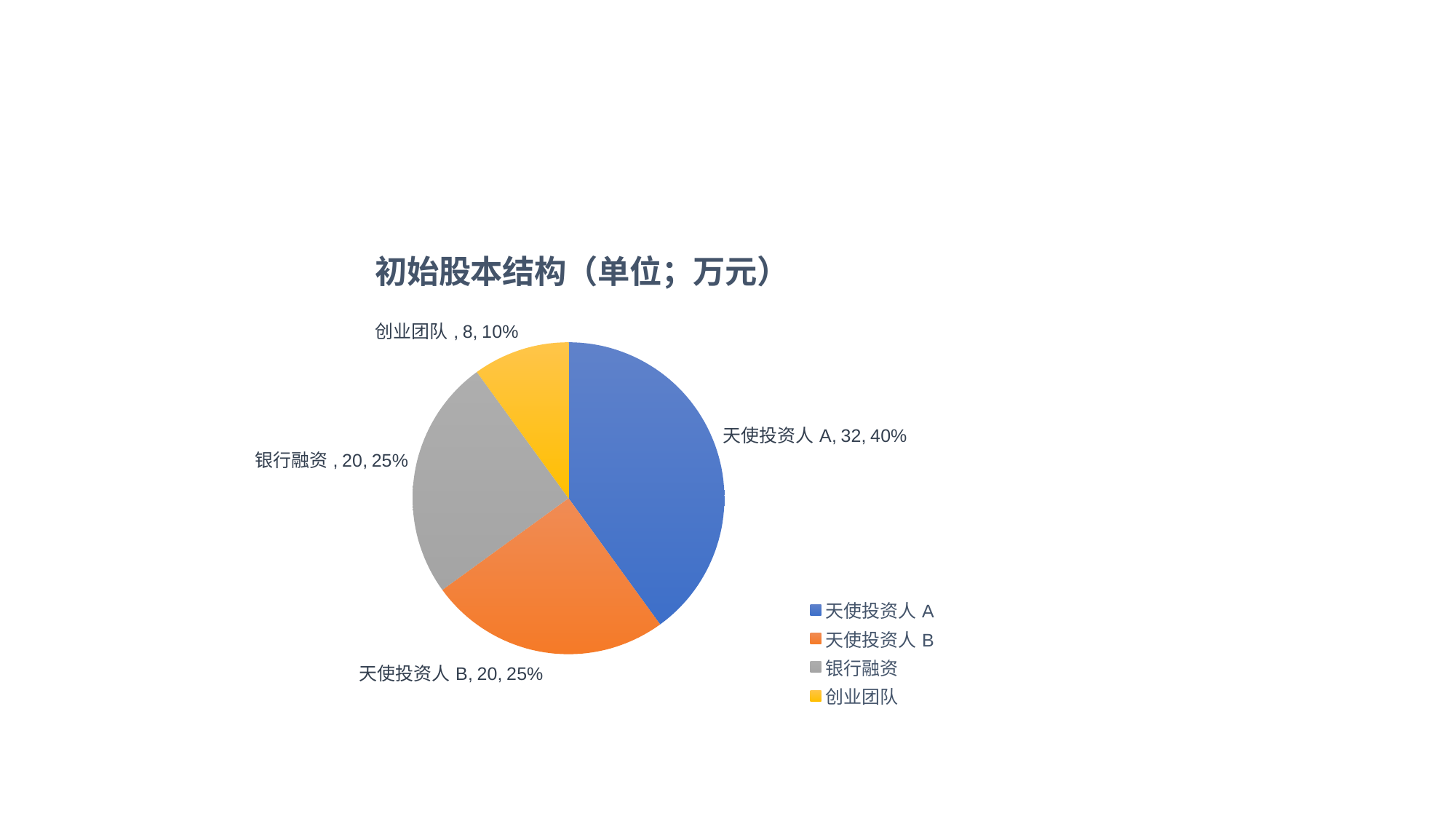

#

### Chart:

| Category | 初始股本结构（单位；万元） |
|---|---|
| 天使投资人A | 32.0 |
| 天使投资人B | 20.0 |
| 银行融资 | 20.0 |
| 创业团队 | 8.0 |